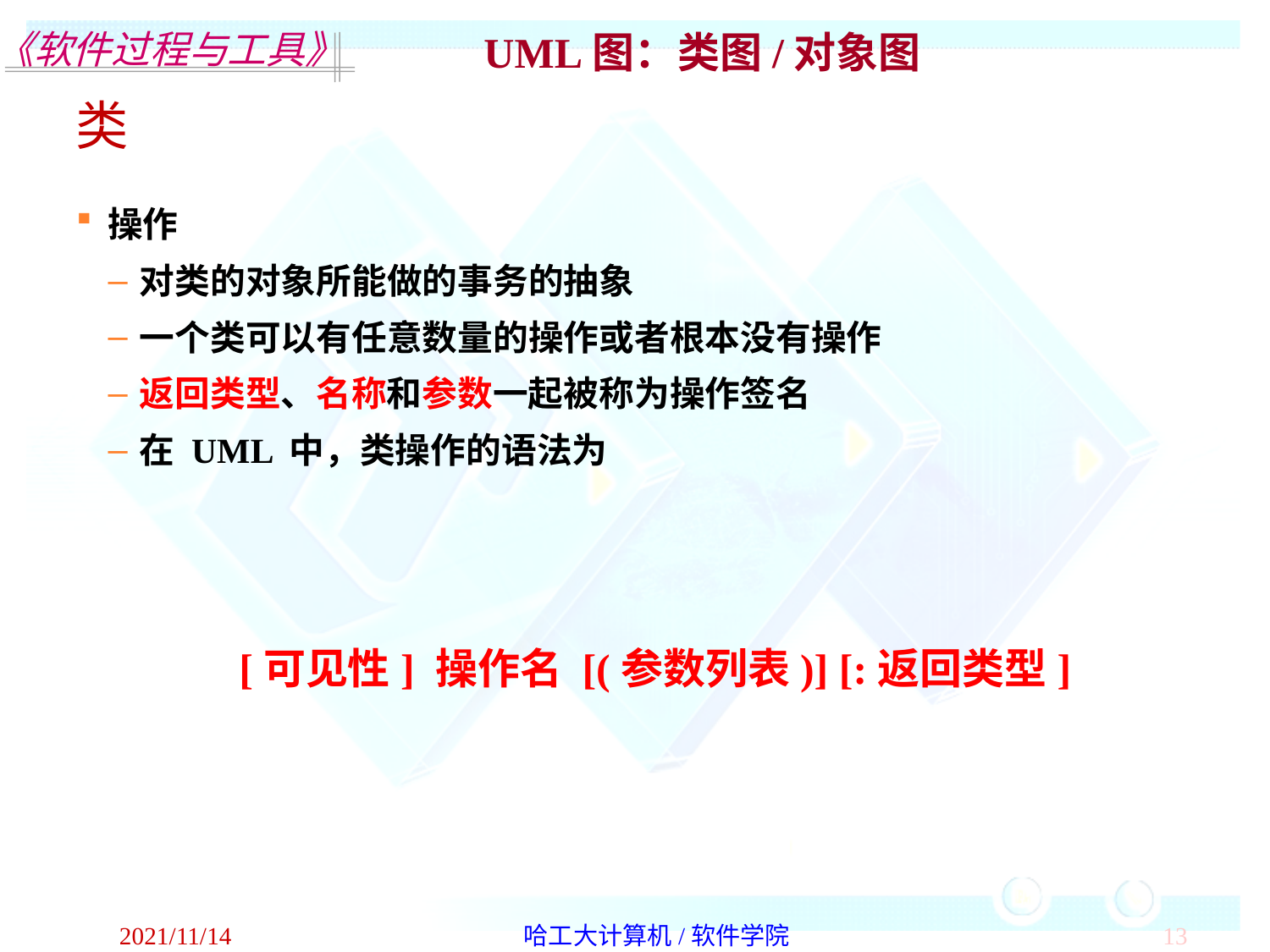

UML图：类图/对象图
类
操作
对类的对象所能做的事务的抽象
一个类可以有任意数量的操作或者根本没有操作
返回类型、名称和参数一起被称为操作签名
在 UML 中，类操作的语法为
[可见性] 操作名 [(参数列表)] [:返回类型]